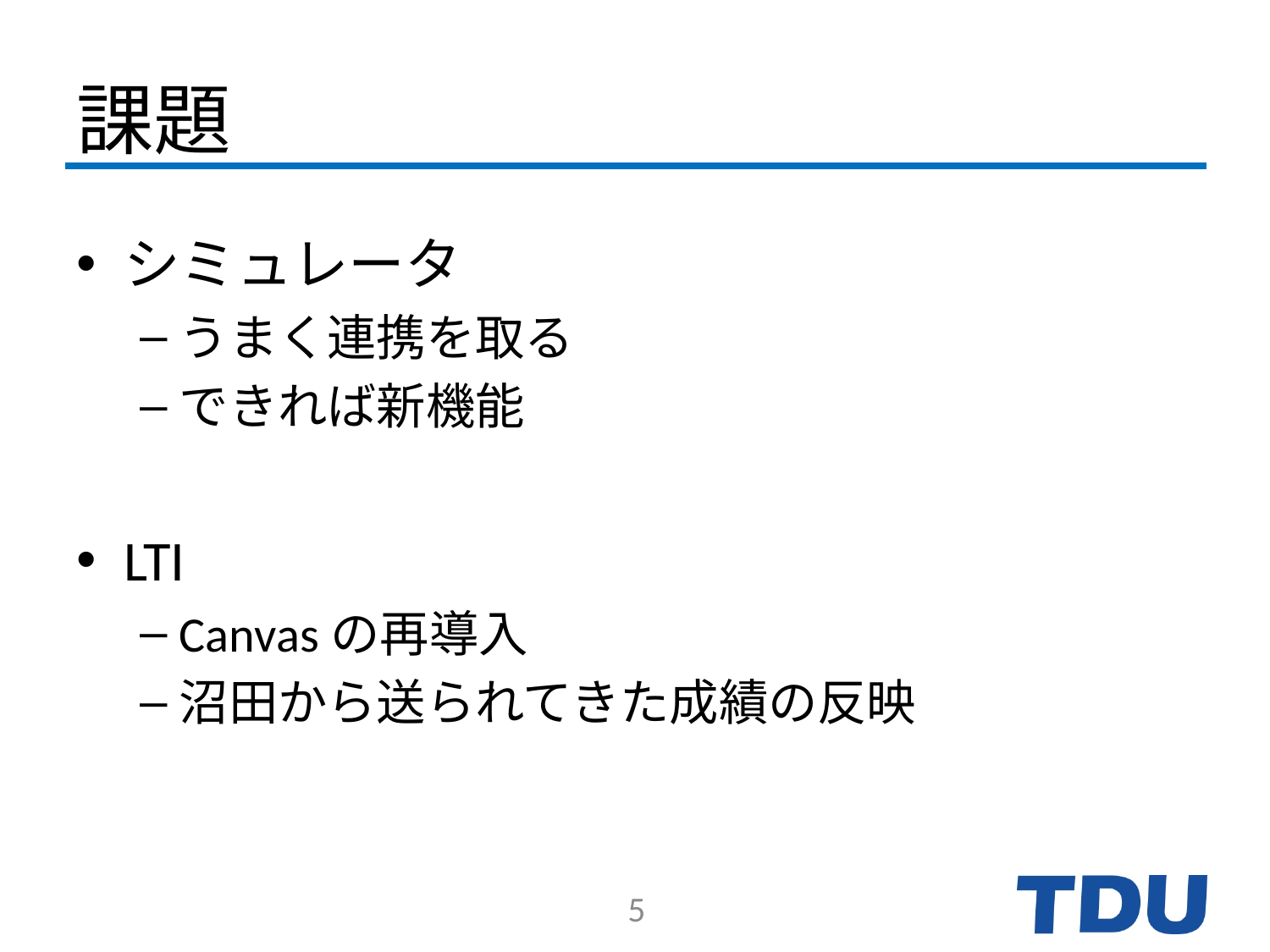

# 課題
シミュレータ
うまく連携を取る
できれば新機能

LTI
Canvasの再導入
沼田から送られてきた成績の反映
5